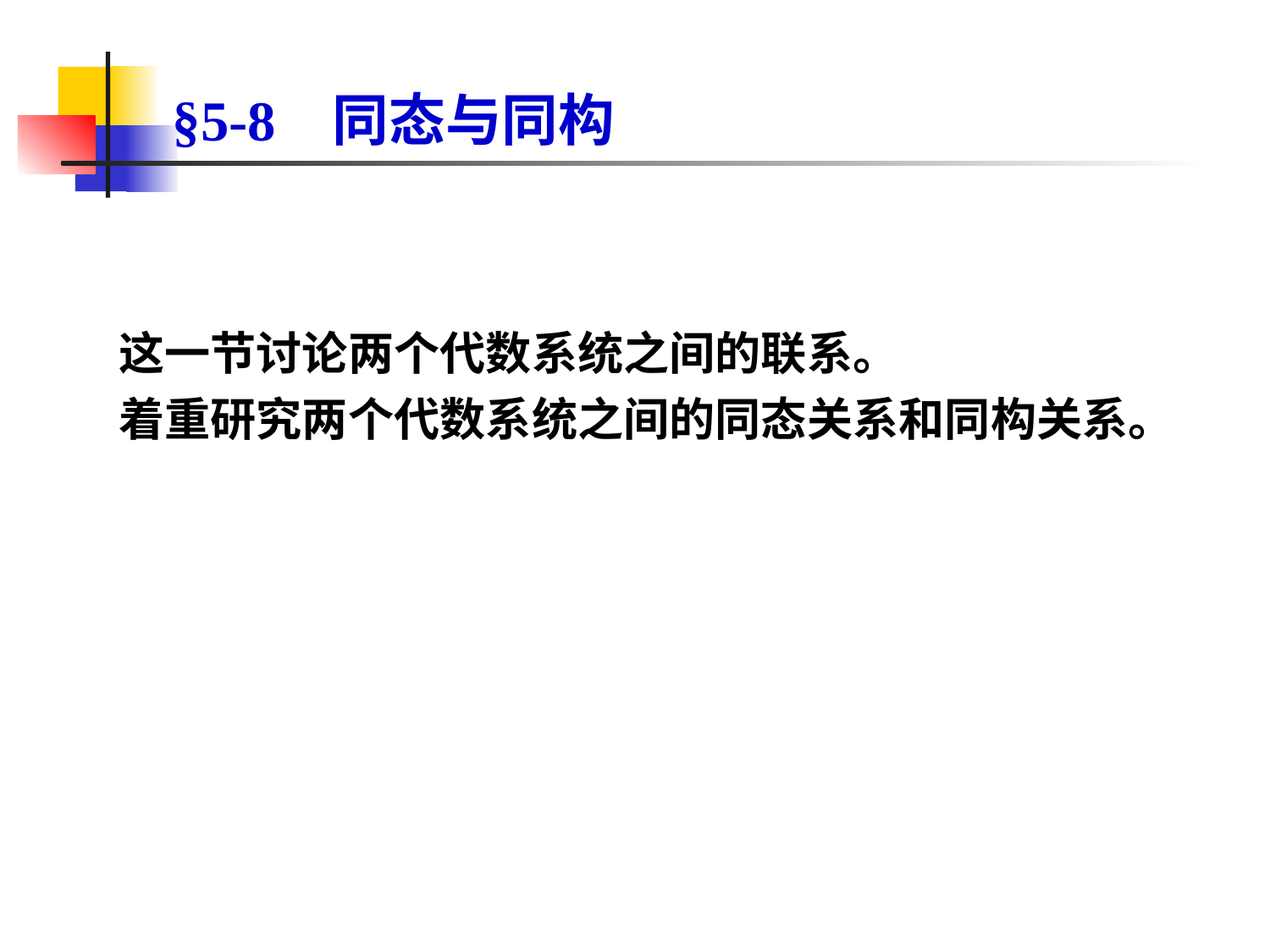

# §5-8   同态与同构
这一节讨论两个代数系统之间的联系。
着重研究两个代数系统之间的同态关系和同构关系。
2